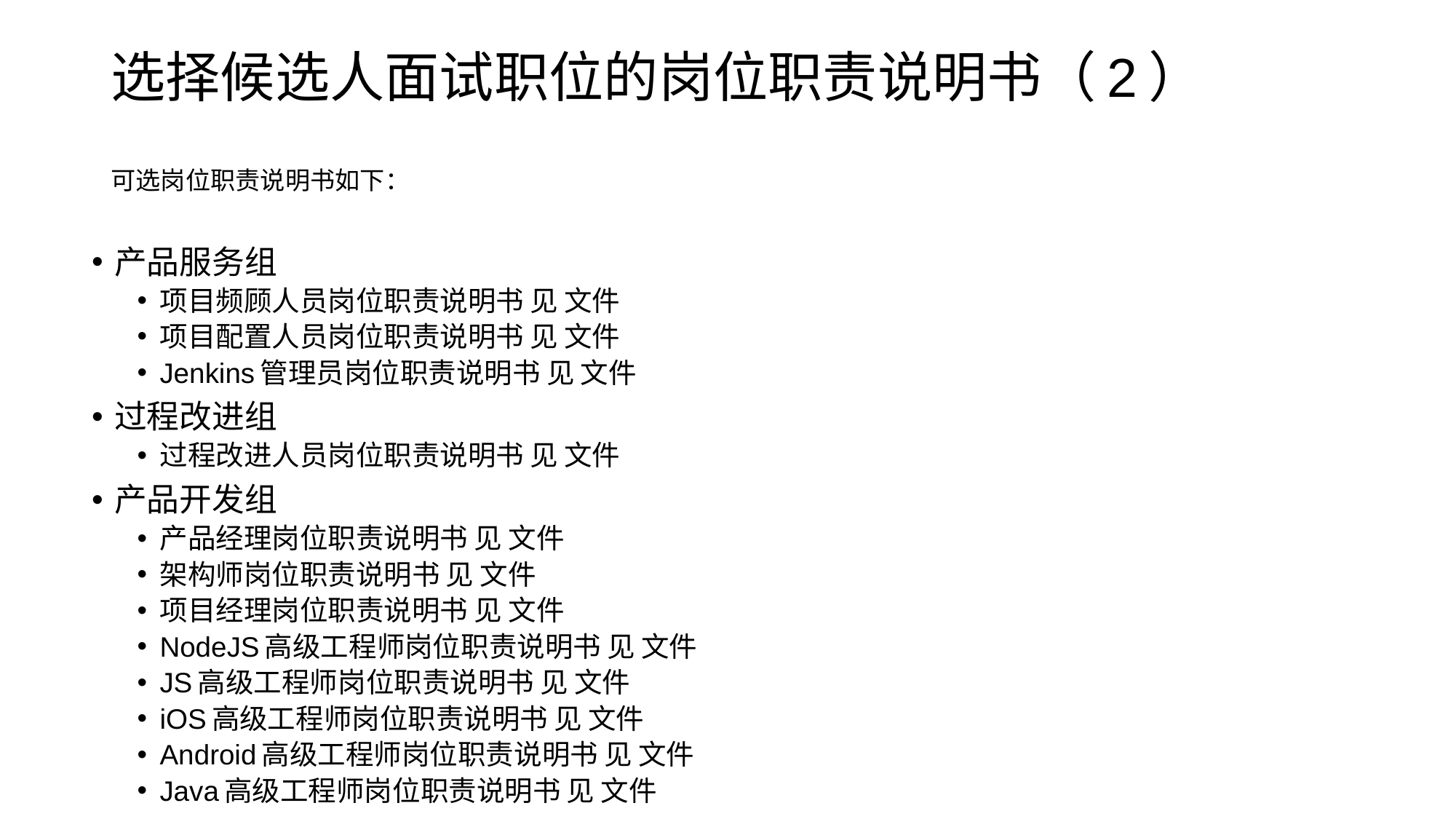

# 选择候选人面试职位的岗位职责说明书（2） 可选岗位职责说明书如下：
产品服务组
项目频顾人员岗位职责说明书 见 文件
项目配置人员岗位职责说明书 见 文件
Jenkins管理员岗位职责说明书 见 文件
过程改进组
过程改进人员岗位职责说明书 见 文件
产品开发组
产品经理岗位职责说明书 见 文件
架构师岗位职责说明书 见 文件
项目经理岗位职责说明书 见 文件
NodeJS高级工程师岗位职责说明书 见 文件
JS高级工程师岗位职责说明书 见 文件
iOS高级工程师岗位职责说明书 见 文件
Android高级工程师岗位职责说明书 见 文件
Java高级工程师岗位职责说明书 见 文件